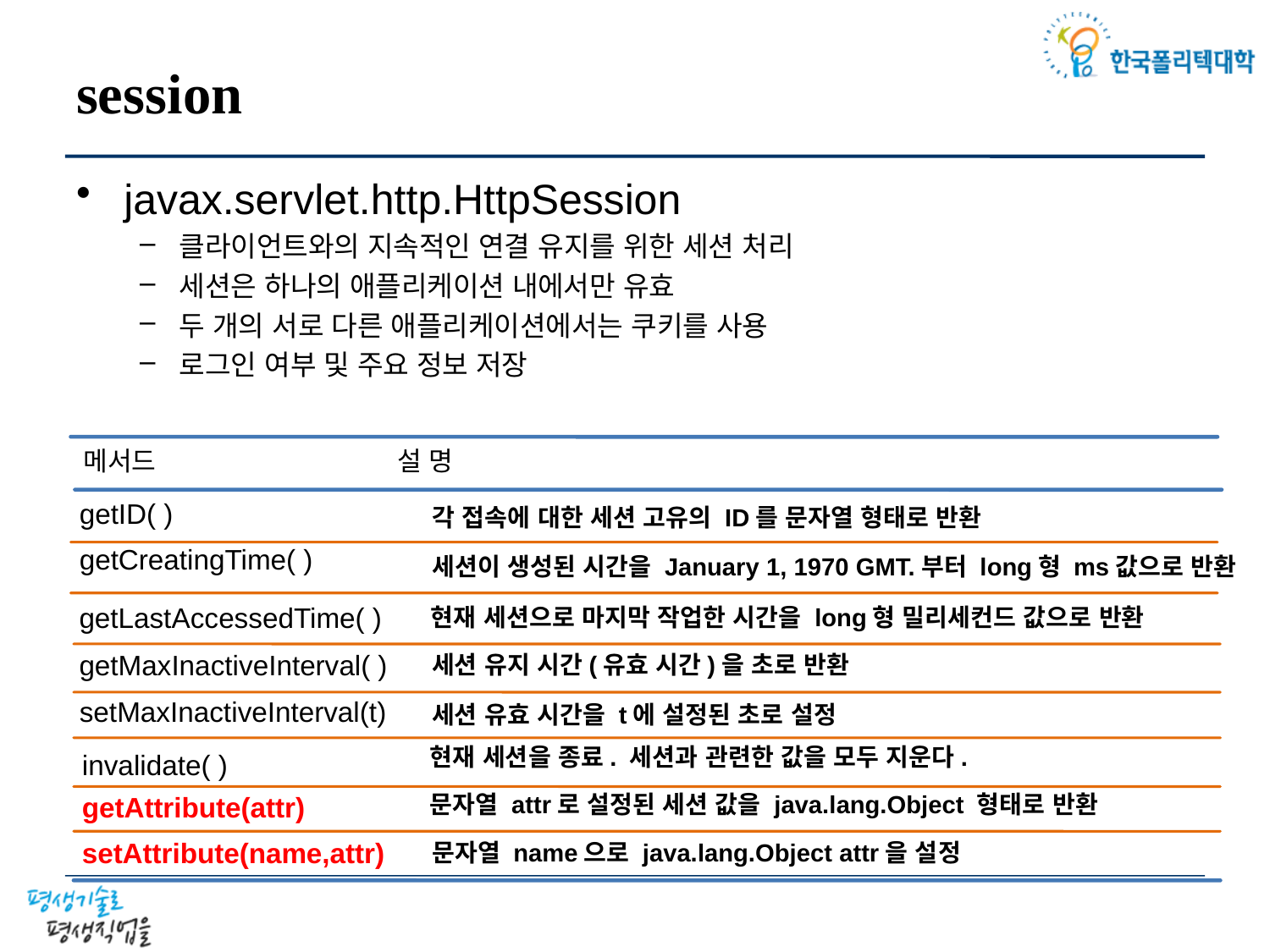

# session
javax.servlet.http.HttpSession
클라이언트와의 지속적인 연결 유지를 위한 세션 처리
세션은 하나의 애플리케이션 내에서만 유효
두 개의 서로 다른 애플리케이션에서는 쿠키를 사용
로그인 여부 및 주요 정보 저장

메서드
설 명

getID( )
각 접속에 대한 세션 고유의 ID를 문자열 형태로 반환

getCreatingTime( )

현재 세션으로 마지막 작업한 시간을 long형 밀리세컨드 값으로 반환
getLastAccessedTime( )

getMaxInactiveInterval( )

세션 유지 시간(유효 시간)을 초로 반환
setMaxInactiveInterval(t)
세션 유효 시간을 t에 설정된 초로 설정

현재 세션을 종료. 세션과 관련한 값을 모두 지운다.
invalidate( )

문자열 attr로 설정된 세션 값을 java.lang.Object 형태로 반환
getAttribute(attr)

문자열 name으로 java.lang.Object attr을 설정
setAttribute(name,attr)

세션이 생성된 시간을 January 1, 1970 GMT.부터 long형 ms값으로 반환